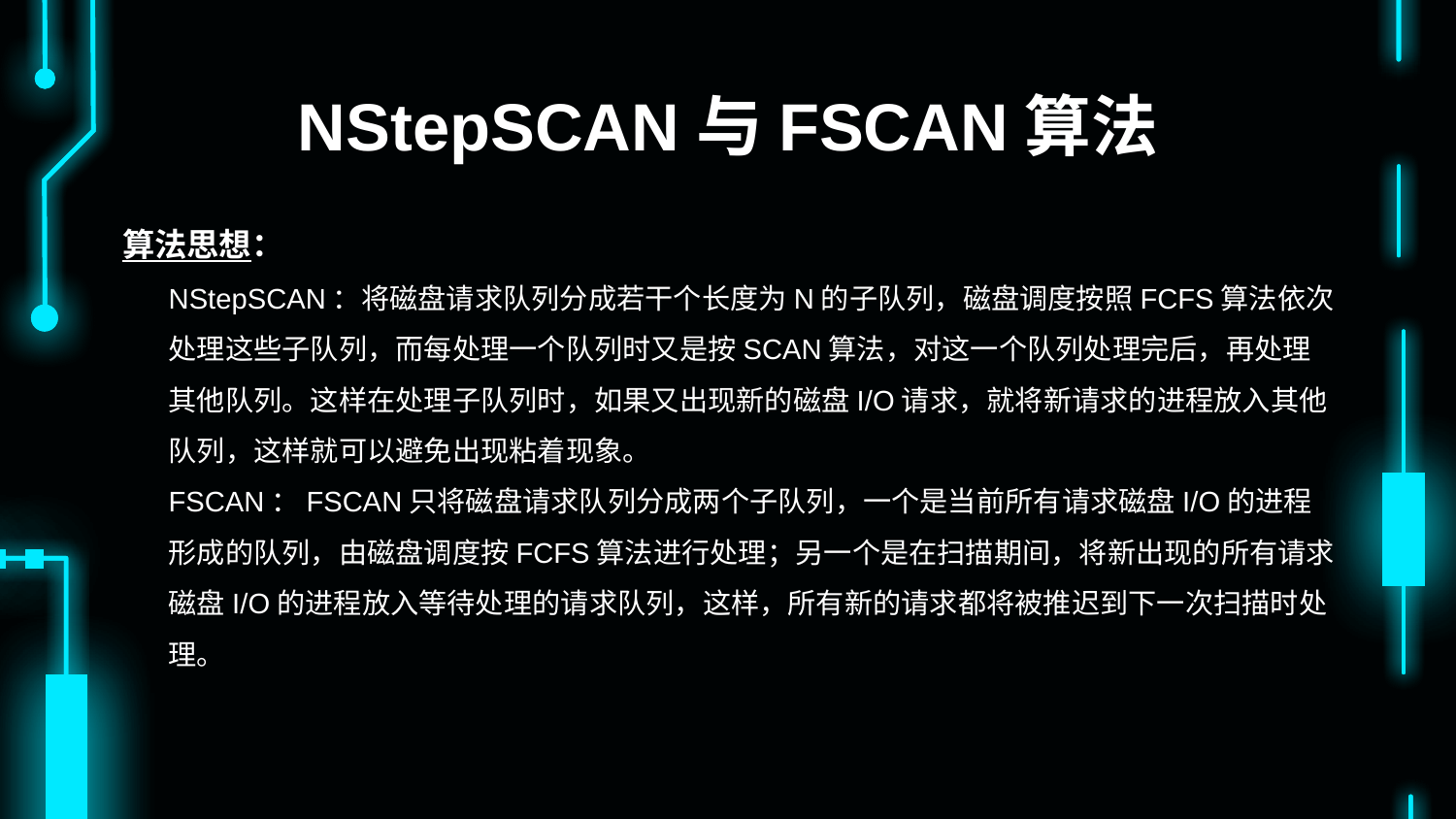

# NStepSCAN与FSCAN算法
算法思想：
NStepSCAN：将磁盘请求队列分成若干个长度为N的子队列，磁盘调度按照FCFS算法依次处理这些子队列，而每处理一个队列时又是按SCAN算法，对这一个队列处理完后，再处理其他队列。这样在处理子队列时，如果又出现新的磁盘I/O请求，就将新请求的进程放入其他队列，这样就可以避免出现粘着现象。
FSCAN：FSCAN只将磁盘请求队列分成两个子队列，一个是当前所有请求磁盘I/O的进程形成的队列，由磁盘调度按FCFS算法进行处理；另一个是在扫描期间，将新出现的所有请求磁盘I/O的进程放入等待处理的请求队列，这样，所有新的请求都将被推迟到下一次扫描时处理。